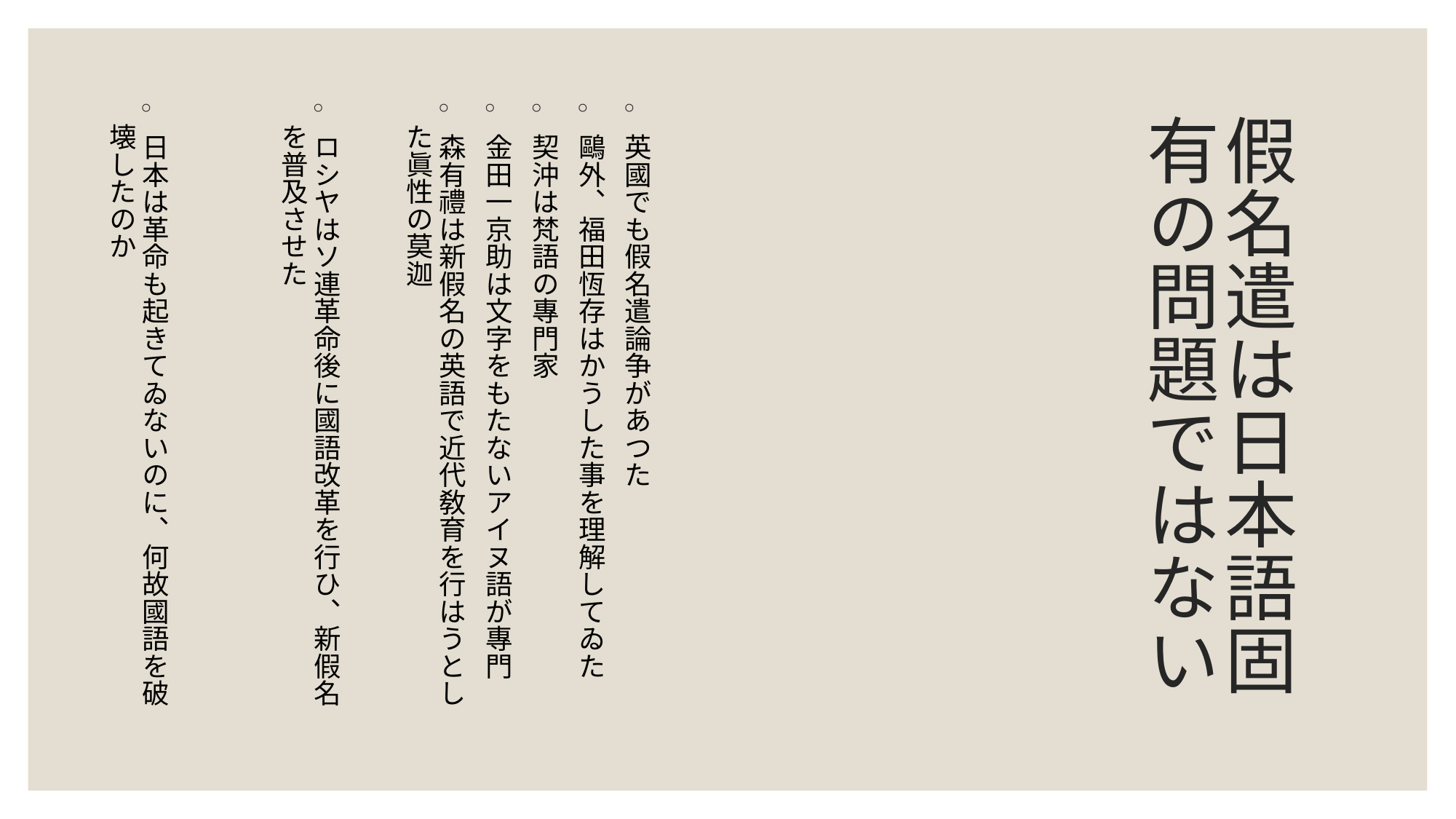

英國でも假名遣論争があつた
鷗外、福田恆存はかうした事を理解してゐた
契沖は梵語の專門家
金田一京助は文字をもたないアイヌ語が專門
森有禮は新假名の英語で近代敎育を行はうとした眞性の莫迦

ロシヤはソ連革命後に國語改革を行ひ、新假名を普及させた

日本は革命も起きてゐないのに、何故國語を破壊したのか
# 假名遣は日本語固有の問題ではない